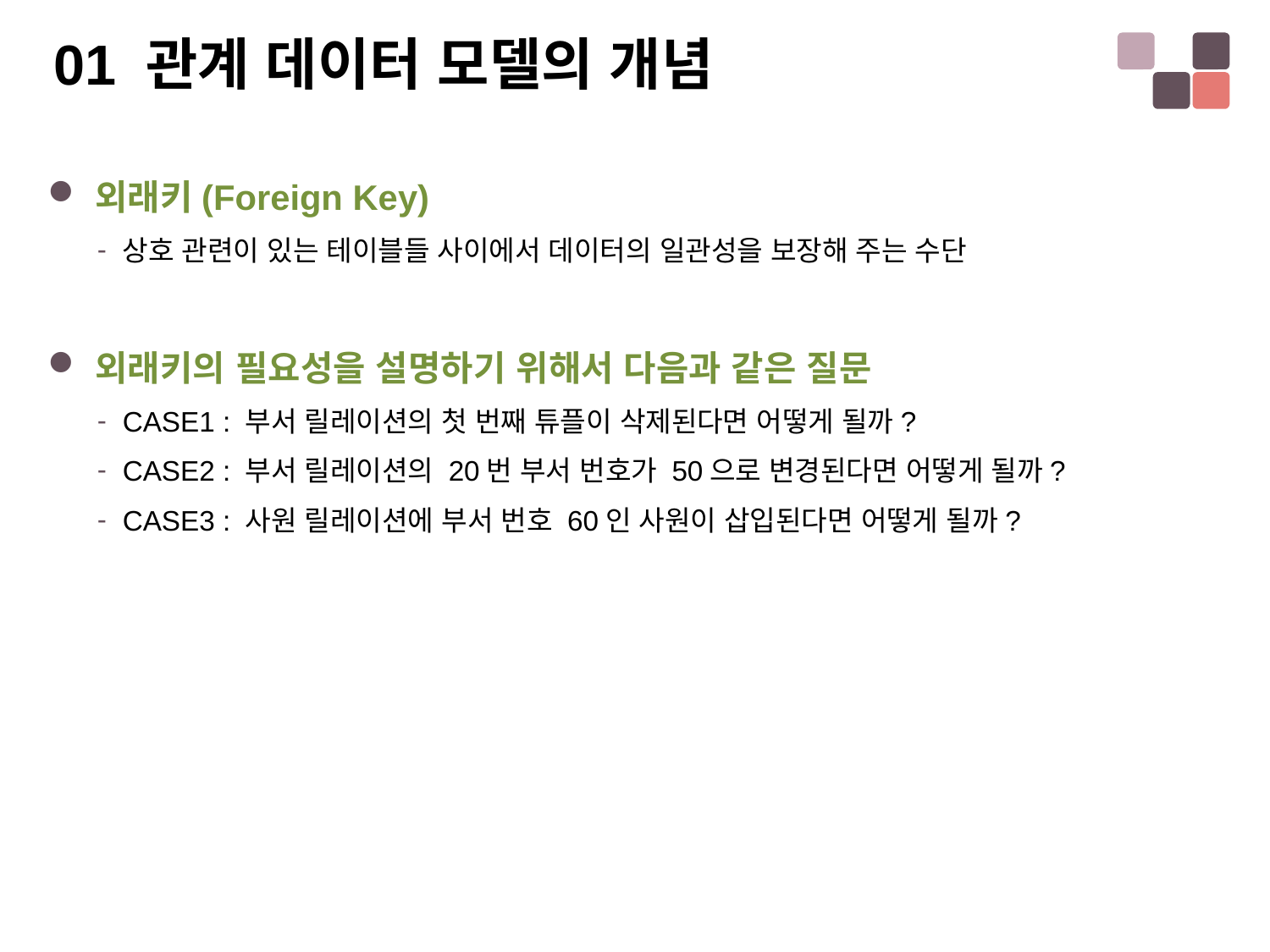

# 01 관계 데이터 모델의 개념
외래키(Foreign Key)
상호 관련이 있는 테이블들 사이에서 데이터의 일관성을 보장해 주는 수단

외래키의 필요성을 설명하기 위해서 다음과 같은 질문
CASE1 : 부서 릴레이션의 첫 번째 튜플이 삭제된다면 어떻게 될까?
CASE2 : 부서 릴레이션의 20번 부서 번호가 50으로 변경된다면 어떻게 될까?
CASE3 : 사원 릴레이션에 부서 번호 60인 사원이 삽입된다면 어떻게 될까?